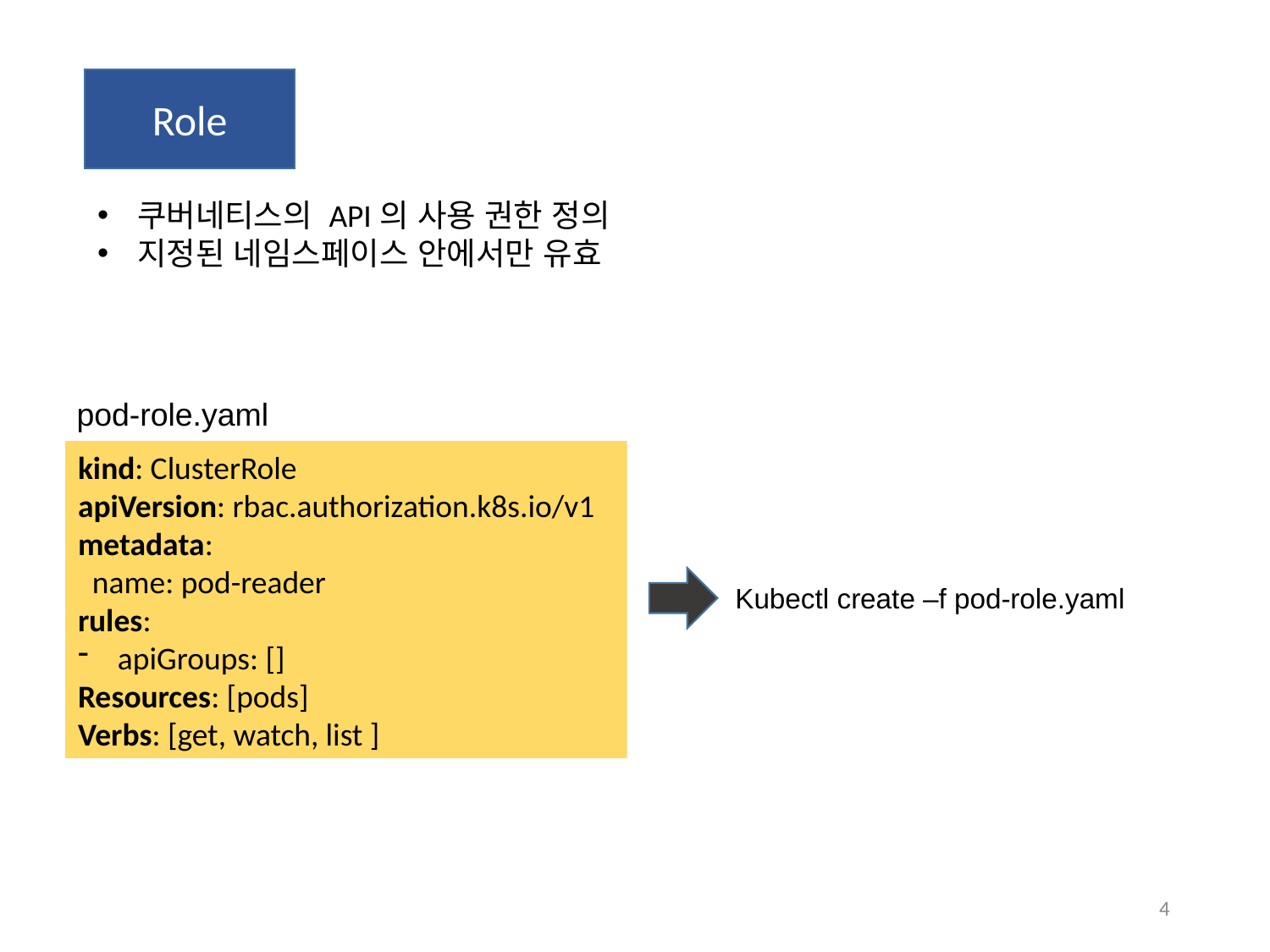

Role
쿠버네티스의 API의 사용 권한 정의
지정된 네임스페이스 안에서만 유효
pod-role.yaml
kind: ClusterRole
apiVersion: rbac.authorization.k8s.io/v1
metadata:
  name: pod-reader
rules:
apiGroups: []
Resources: [pods]
Verbs: [get, watch, list ]

Kubectl create –f pod-role.yaml
4